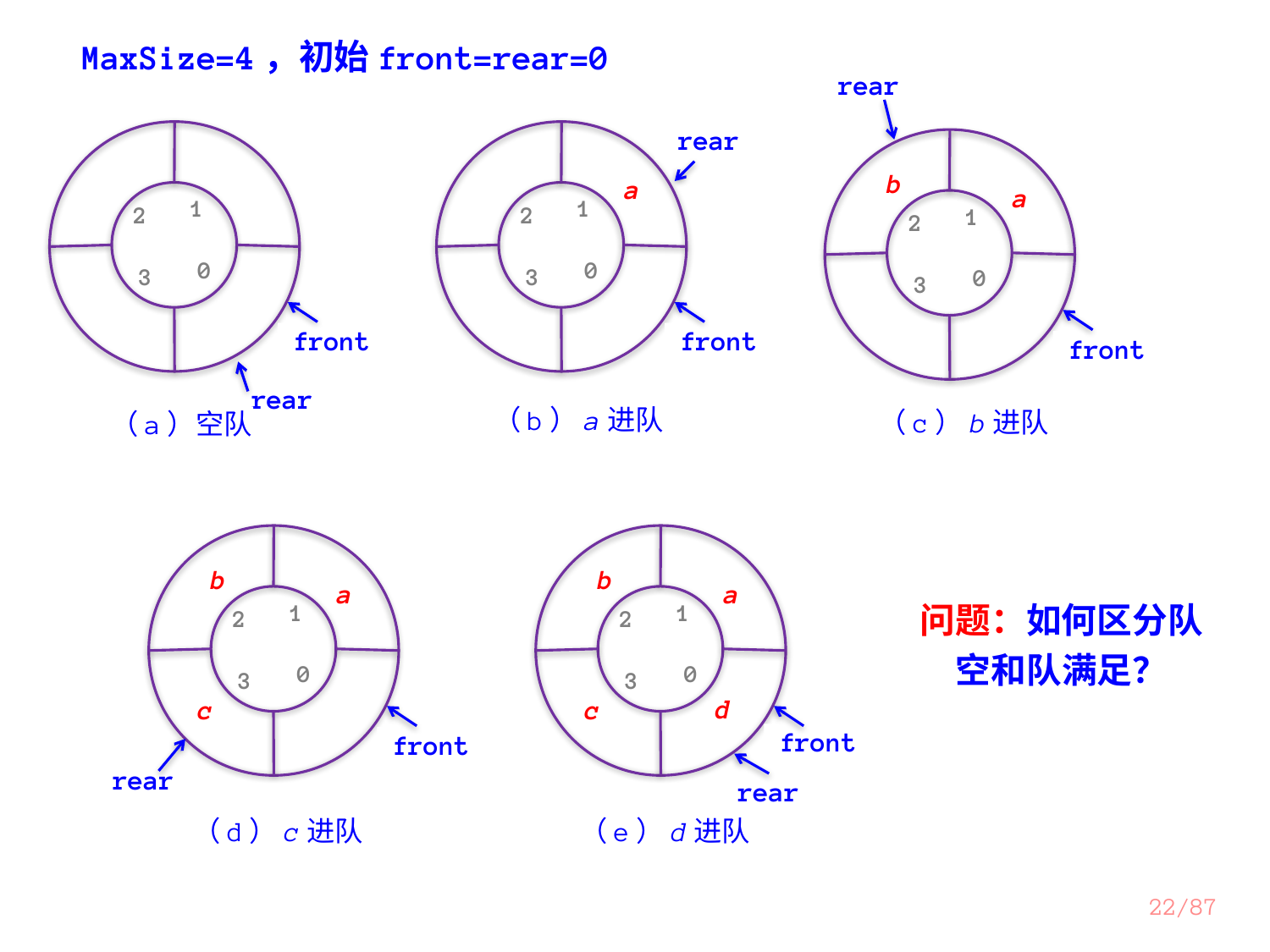

MaxSize=4，初始front=rear=0
rear

b
a

1
2
0
3
front
（c）b进队

1
2
0
3
front
rear
（a）空队

rear
a

1
2
0
3
front
（b）a进队

b
a

1
2
0
3
c
front
rear
（d）c进队

b
a

1
2
0
3
d
c
front
rear
（e）d进队
问题：如何区分队空和队满足？
22/87